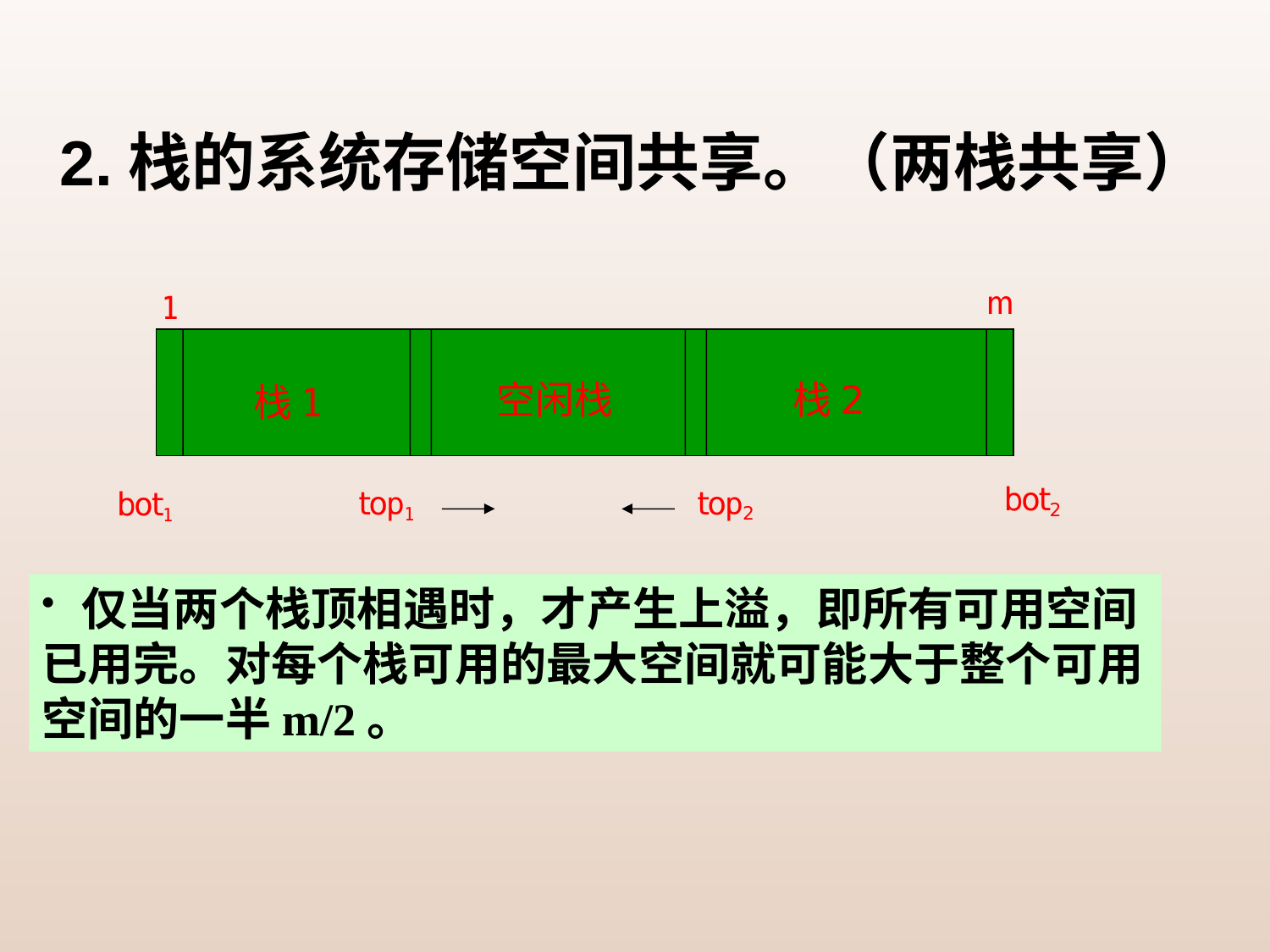

2.栈的系统存储空间共享。（两栈共享）
m
1

空闲栈
栈2
栈1
bot2
top2
top1
bot1

  仅当两个栈顶相遇时，才产生上溢，即所有可用空间已用完。对每个栈可用的最大空间就可能大于整个可用空间的一半m/2。